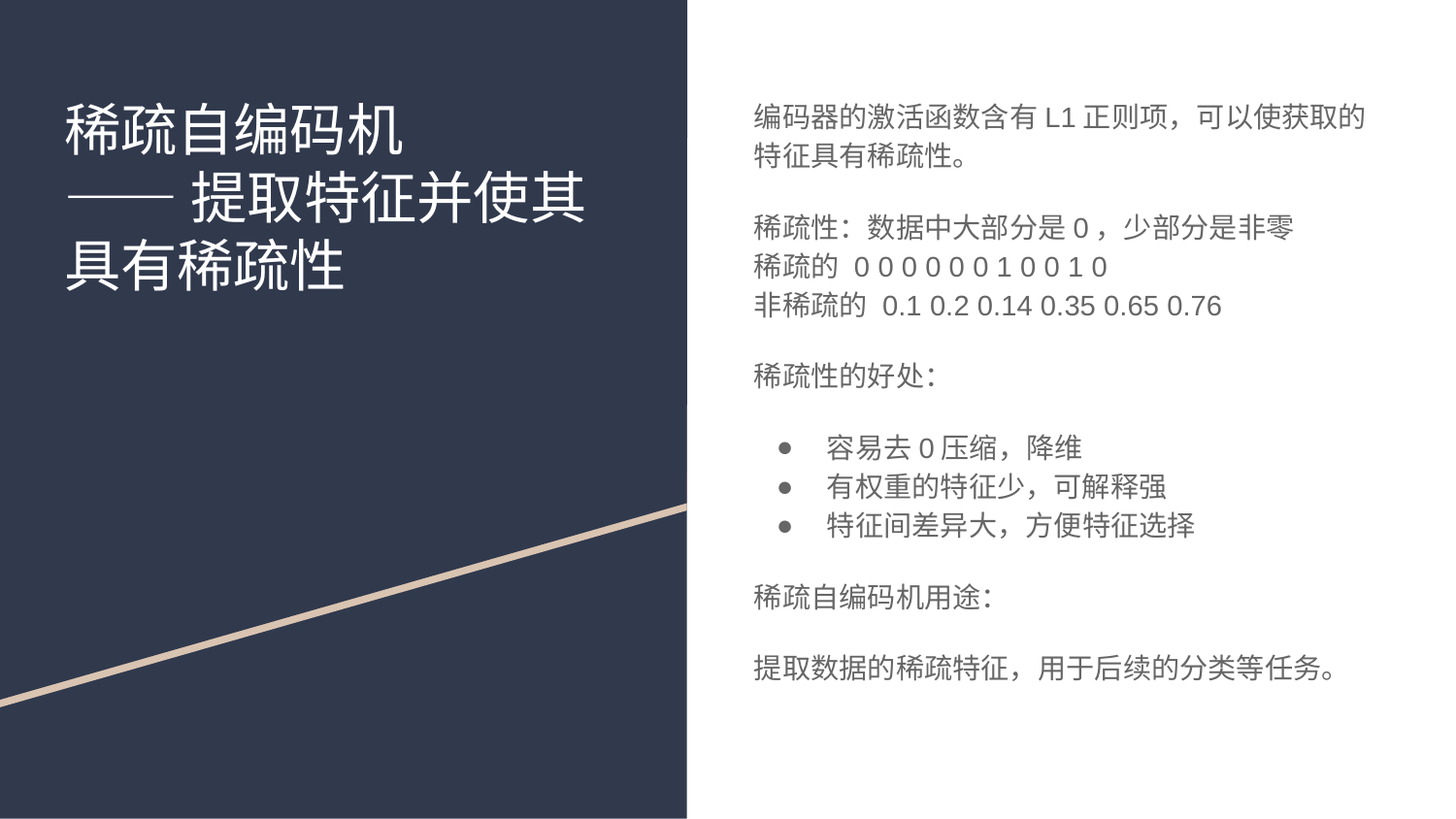

# 稀疏自编码机
——提取特征并使其具有稀疏性
编码器的激活函数含有L1正则项，可以使获取的特征具有稀疏性。
稀疏性：数据中大部分是0，少部分是非零
稀疏的 0 0 0 0 0 0 1 0 0 1 0
非稀疏的 0.1 0.2 0.14 0.35 0.65 0.76
稀疏性的好处：
容易去0压缩，降维
有权重的特征少，可解释强
特征间差异大，方便特征选择
稀疏自编码机用途：
提取数据的稀疏特征，用于后续的分类等任务。